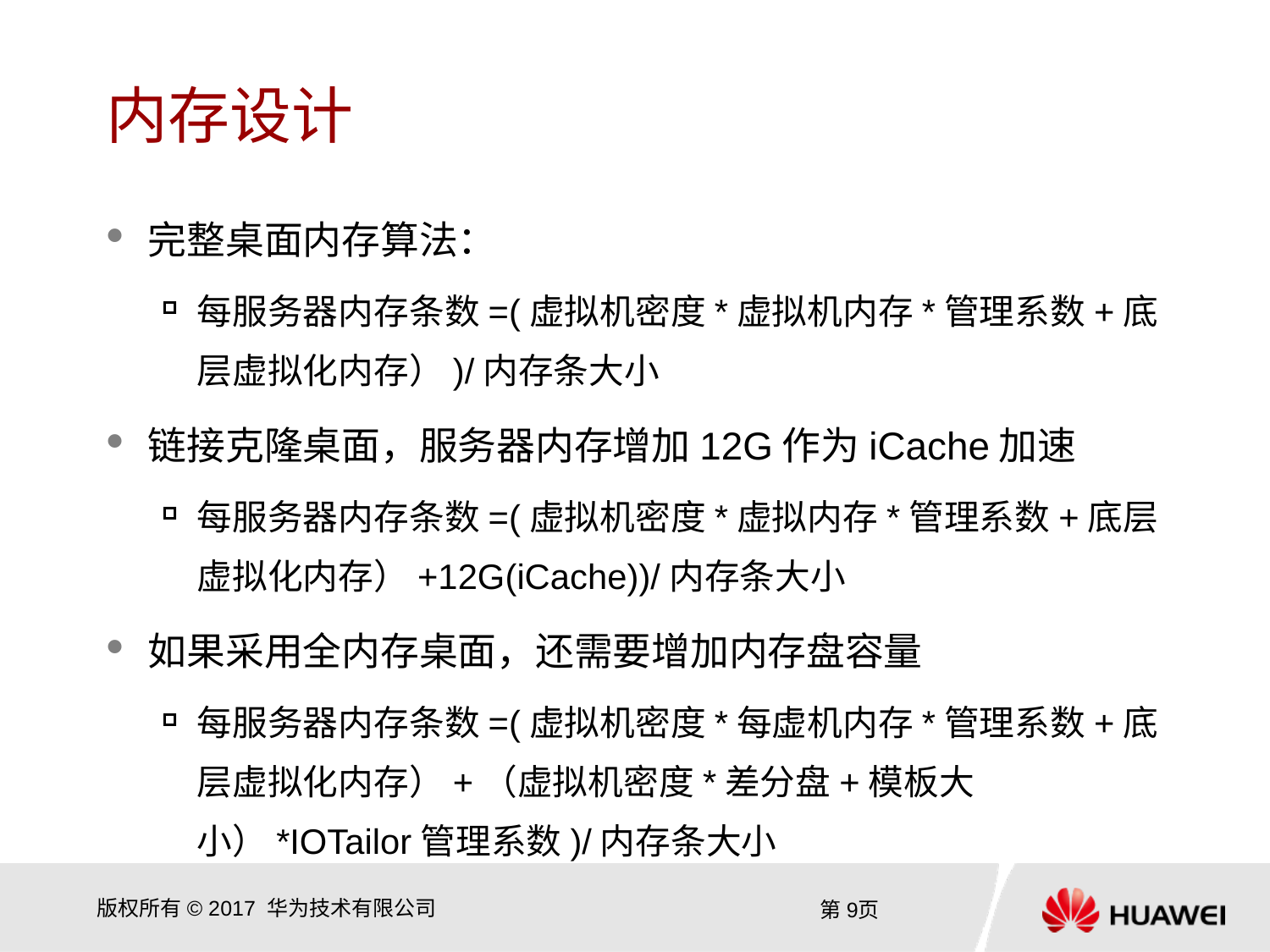

# 内存设计
完整桌面内存算法：
每服务器内存条数=(虚拟机密度*虚拟机内存*管理系数+底层虚拟化内存）)/内存条大小
链接克隆桌面，服务器内存增加12G作为iCache加速
每服务器内存条数=(虚拟机密度*虚拟内存*管理系数+底层虚拟化内存）+12G(iCache))/内存条大小
如果采用全内存桌面，还需要增加内存盘容量
每服务器内存条数=(虚拟机密度*每虚机内存*管理系数+底层虚拟化内存）+（虚拟机密度*差分盘+模板大小）*IOTailor管理系数)/内存条大小